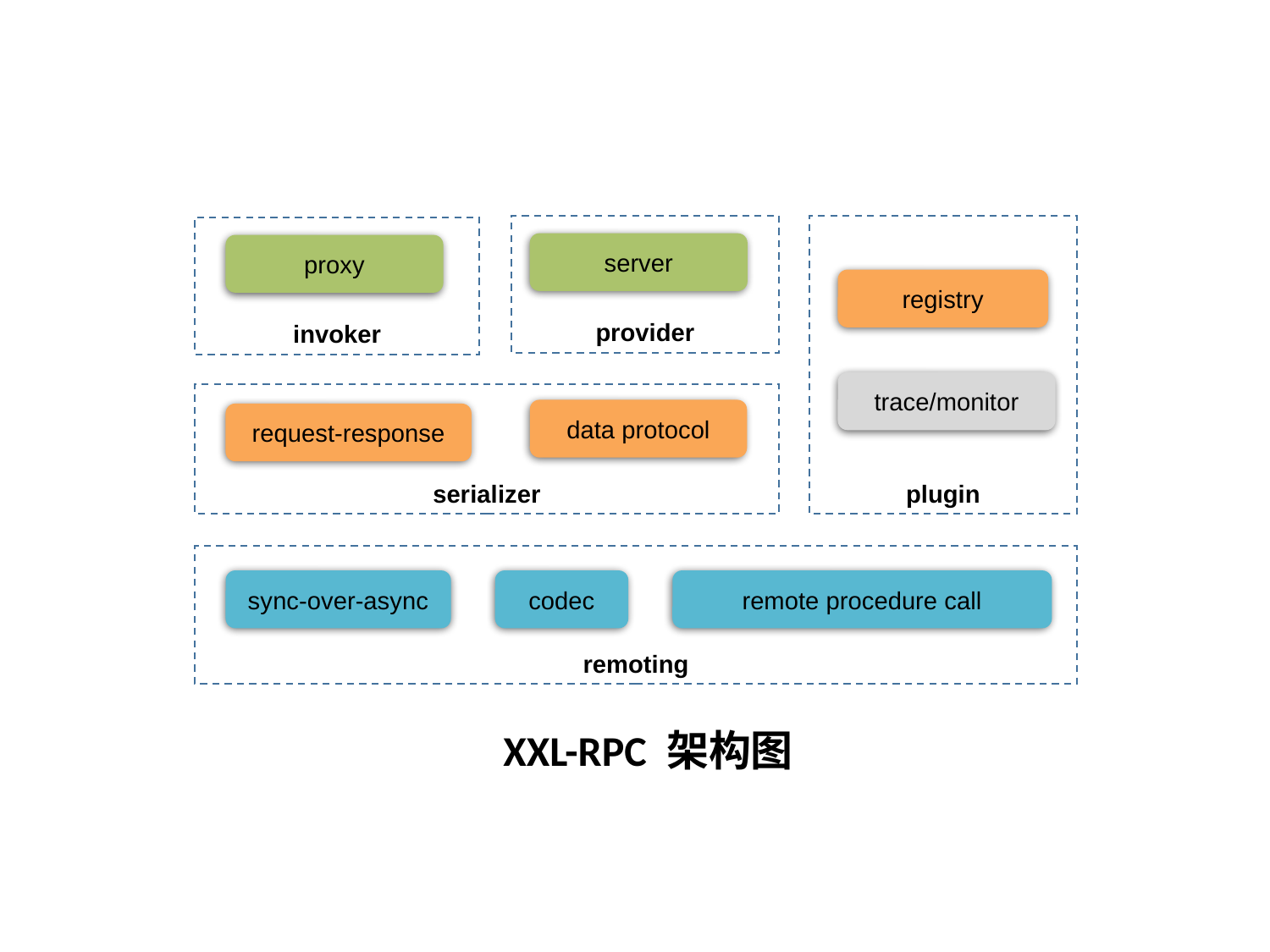

provider
plugin
invoker
server
proxy
registry
trace/monitor
serializer
data protocol
request-response
remoting
sync-over-async
codec
remote procedure call
XXL-RPC 架构图